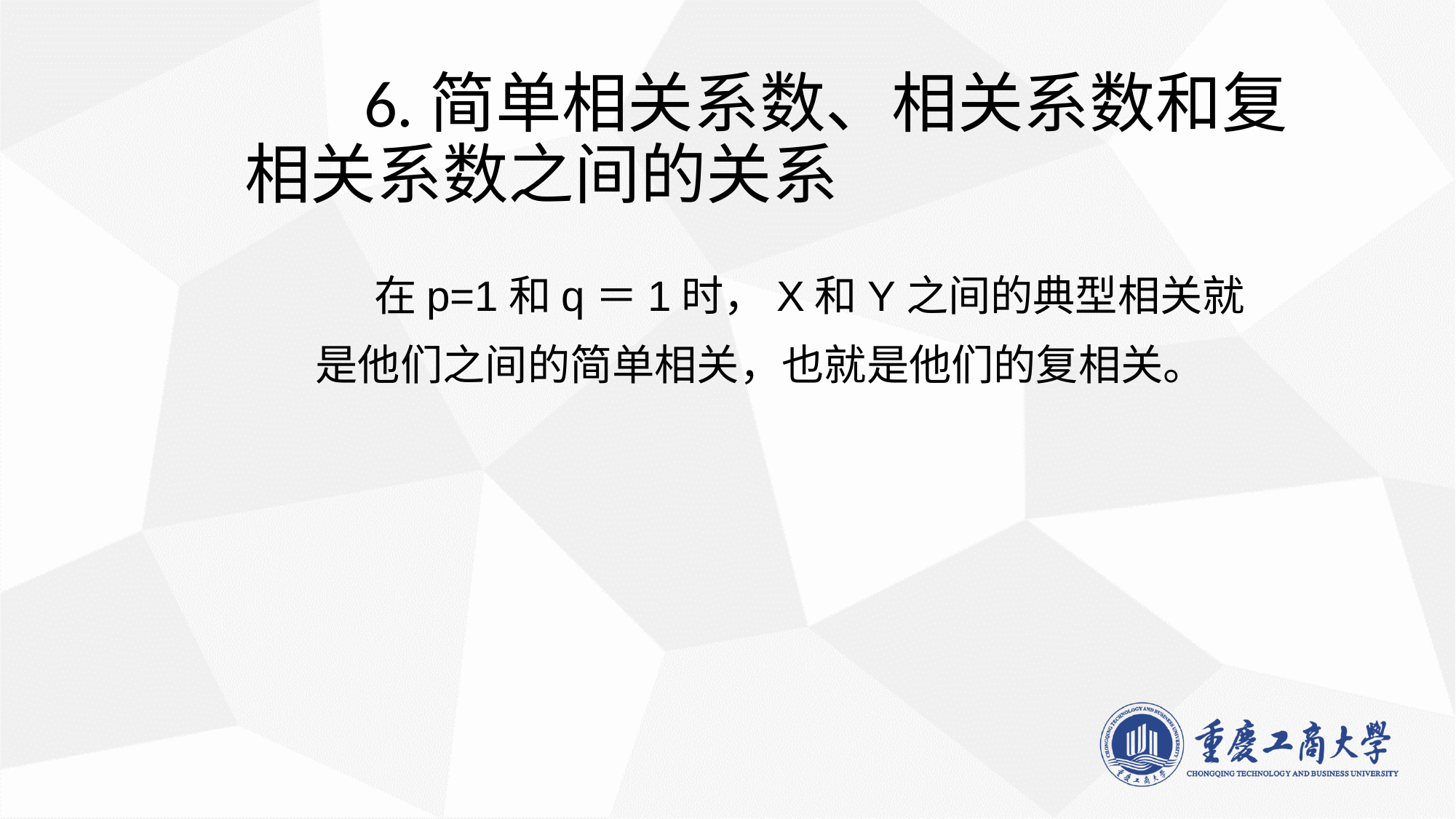

# 6.简单相关系数、相关系数和复相关系数之间的关系
        在p=1和q＝1时，X和Y之间的典型相关就是他们之间的简单相关，也就是他们的复相关。